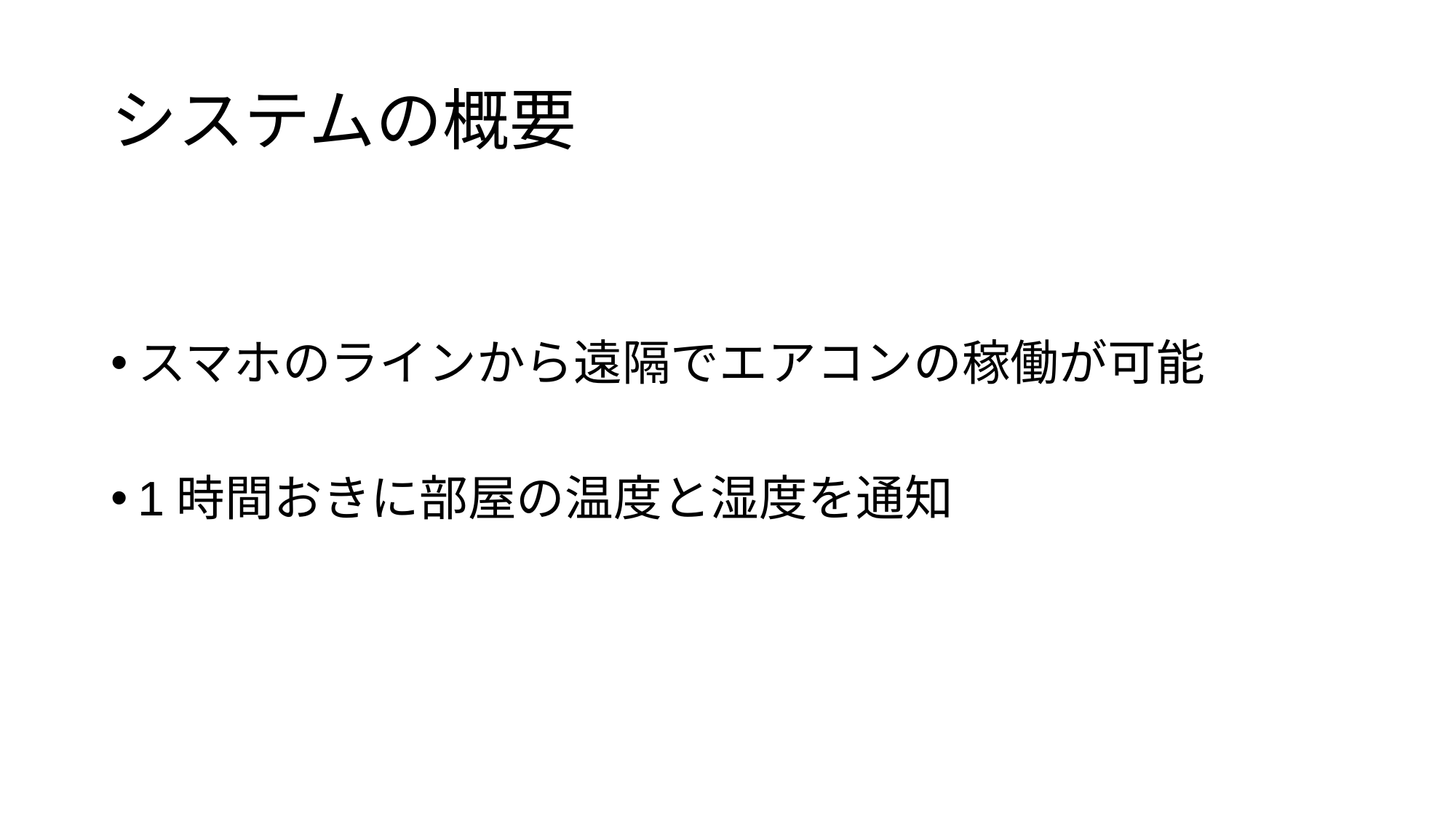

# システムの概要
スマホのラインから遠隔でエアコンの稼働が可能

1時間おきに部屋の温度と湿度を通知